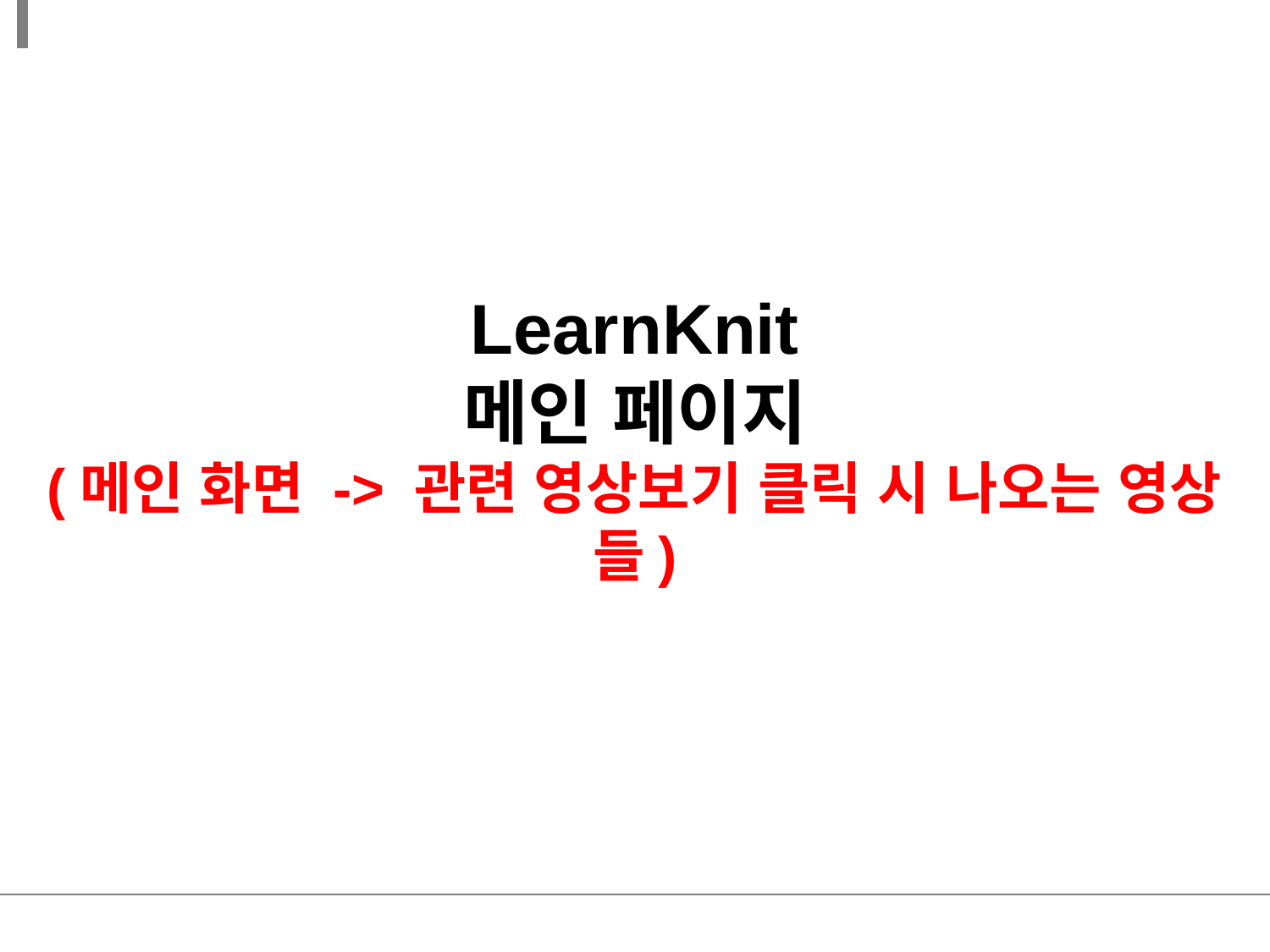

LearnKnit
메인 페이지
(메인 화면 -> 관련 영상보기 클릭 시 나오는 영상들)